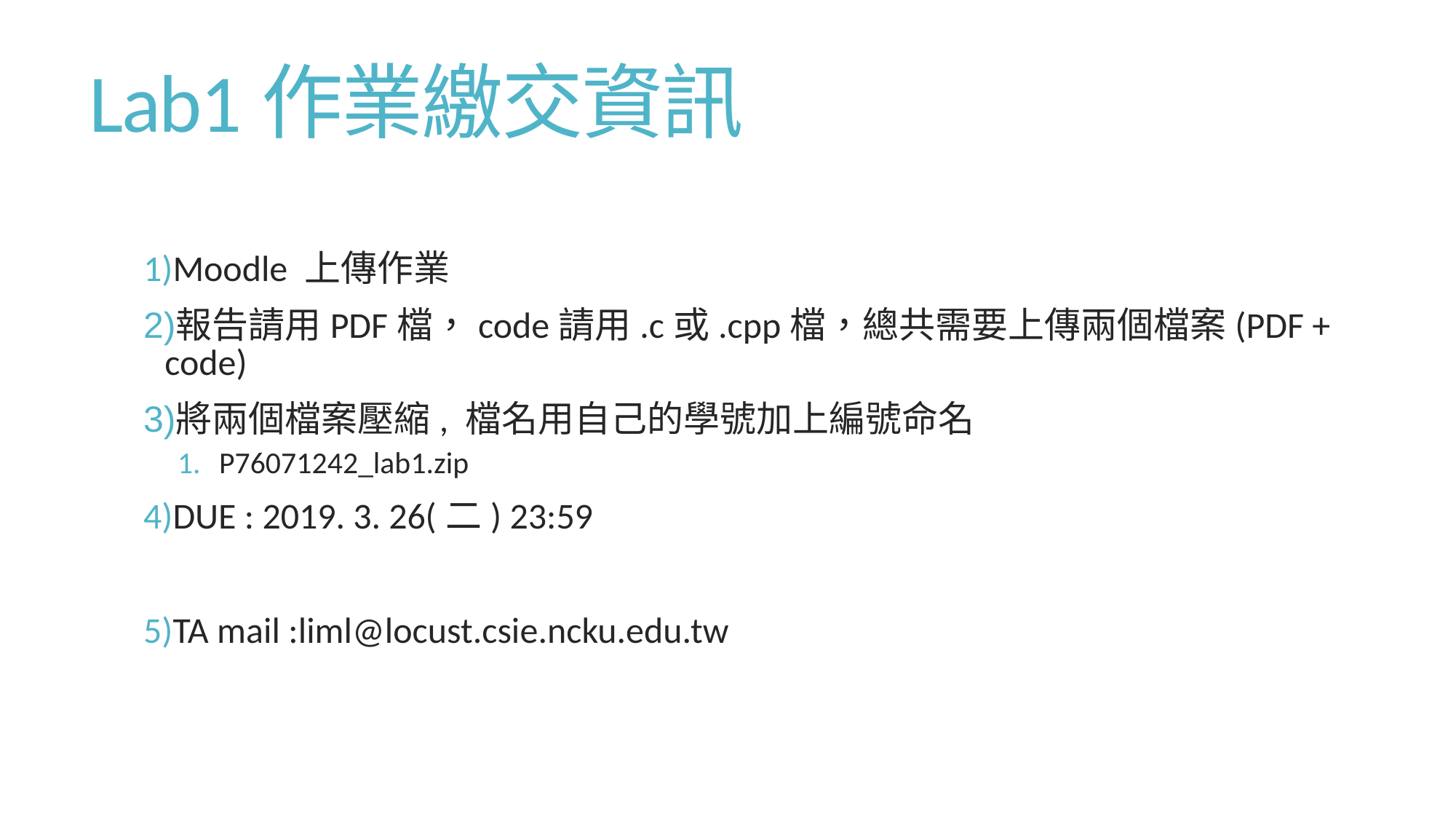

# Lab1作業繳交資訊
Moodle 上傳作業
報告請用PDF檔，code請用.c或.cpp檔，總共需要上傳兩個檔案(PDF + code)
將兩個檔案壓縮, 檔名用自己的學號加上編號命名
 P76071242_lab1.zip
DUE : 2019. 3. 26(二) 23:59

TA mail :liml@locust.csie.ncku.edu.tw